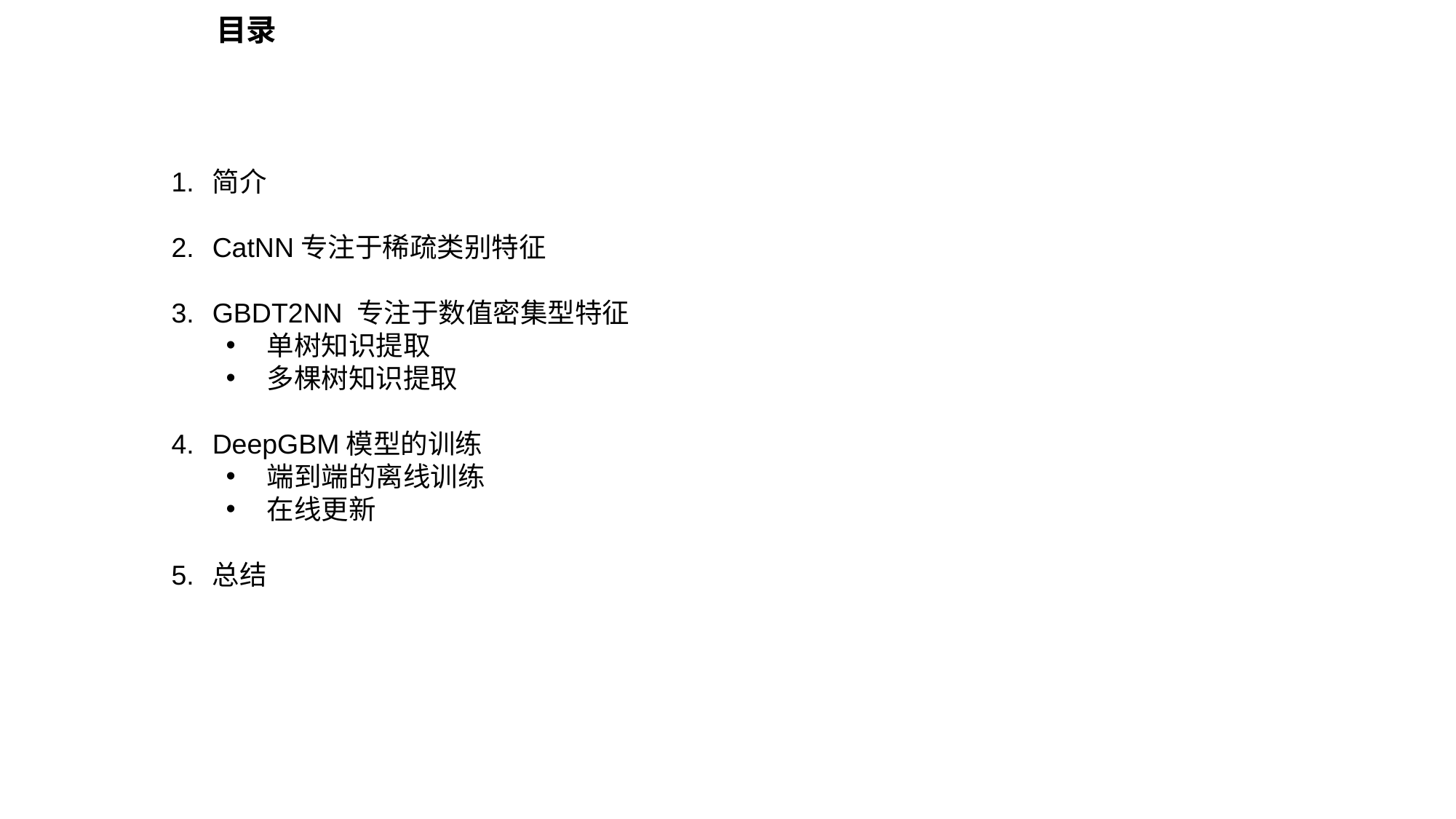

目录
简介

CatNN专注于稀疏类别特征

GBDT2NN 专注于数值密集型特征
单树知识提取
多棵树知识提取

DeepGBM模型的训练
端到端的离线训练
在线更新

总结